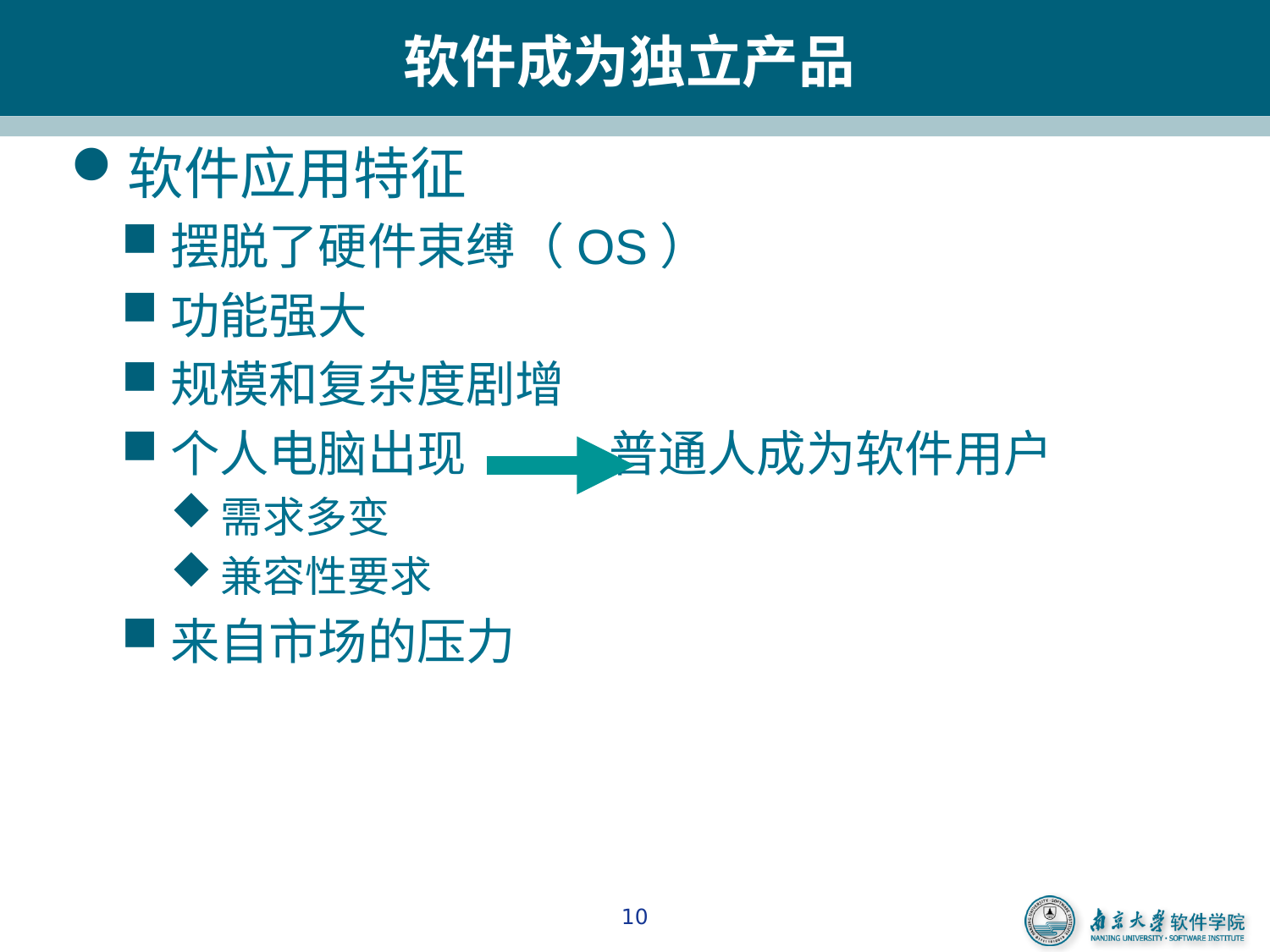

# 软件成为独立产品
软件应用特征
摆脱了硬件束缚（OS）
功能强大
规模和复杂度剧增
个人电脑出现             普通人成为软件用户
需求多变
兼容性要求
来自市场的压力
10